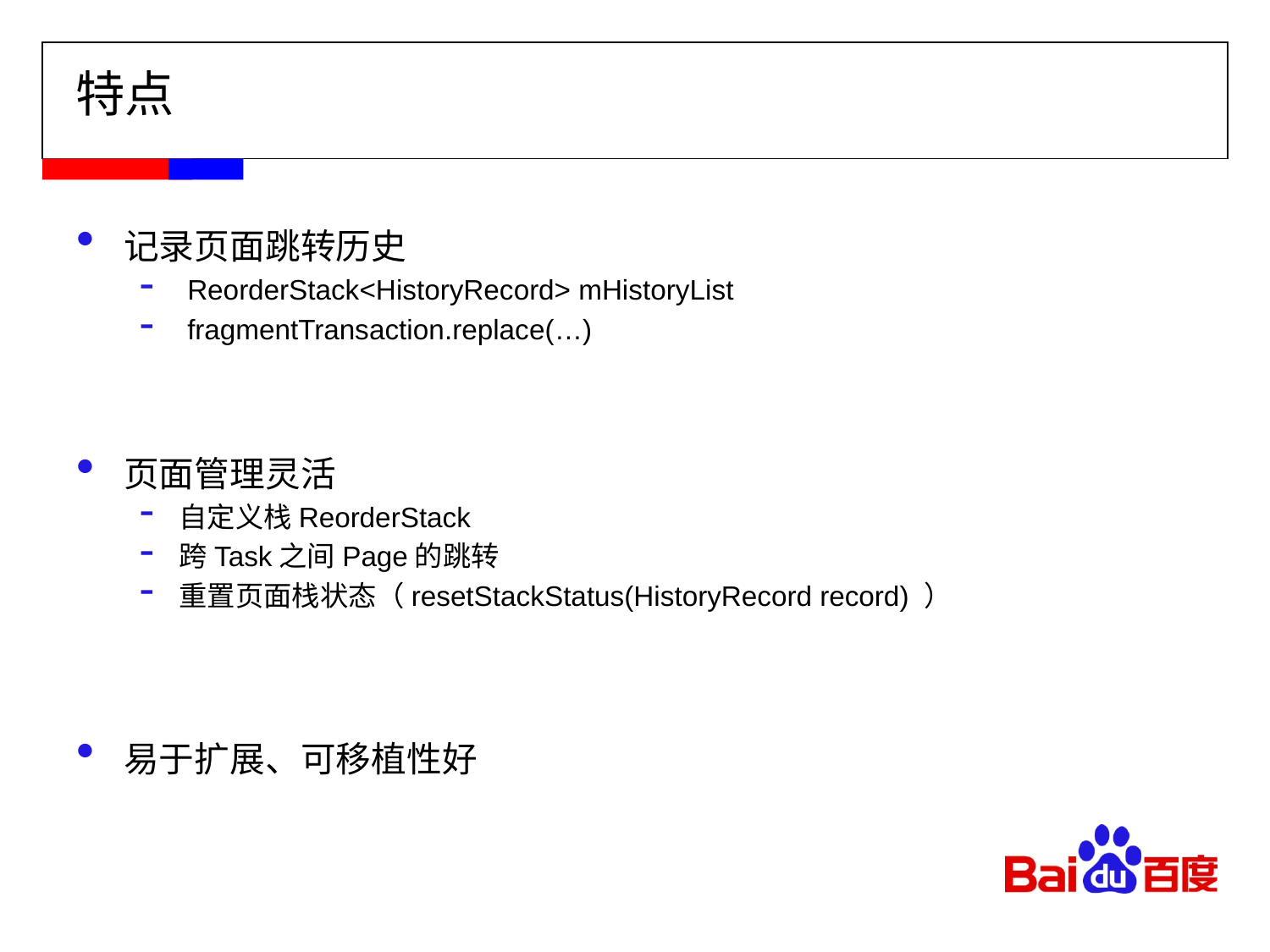

# 特点
记录页面跳转历史
ReorderStack<HistoryRecord> mHistoryList
fragmentTransaction.replace(…)

页面管理灵活
自定义栈ReorderStack
跨Task之间Page的跳转
重置页面栈状态（resetStackStatus(HistoryRecord record) ）

易于扩展、可移植性好